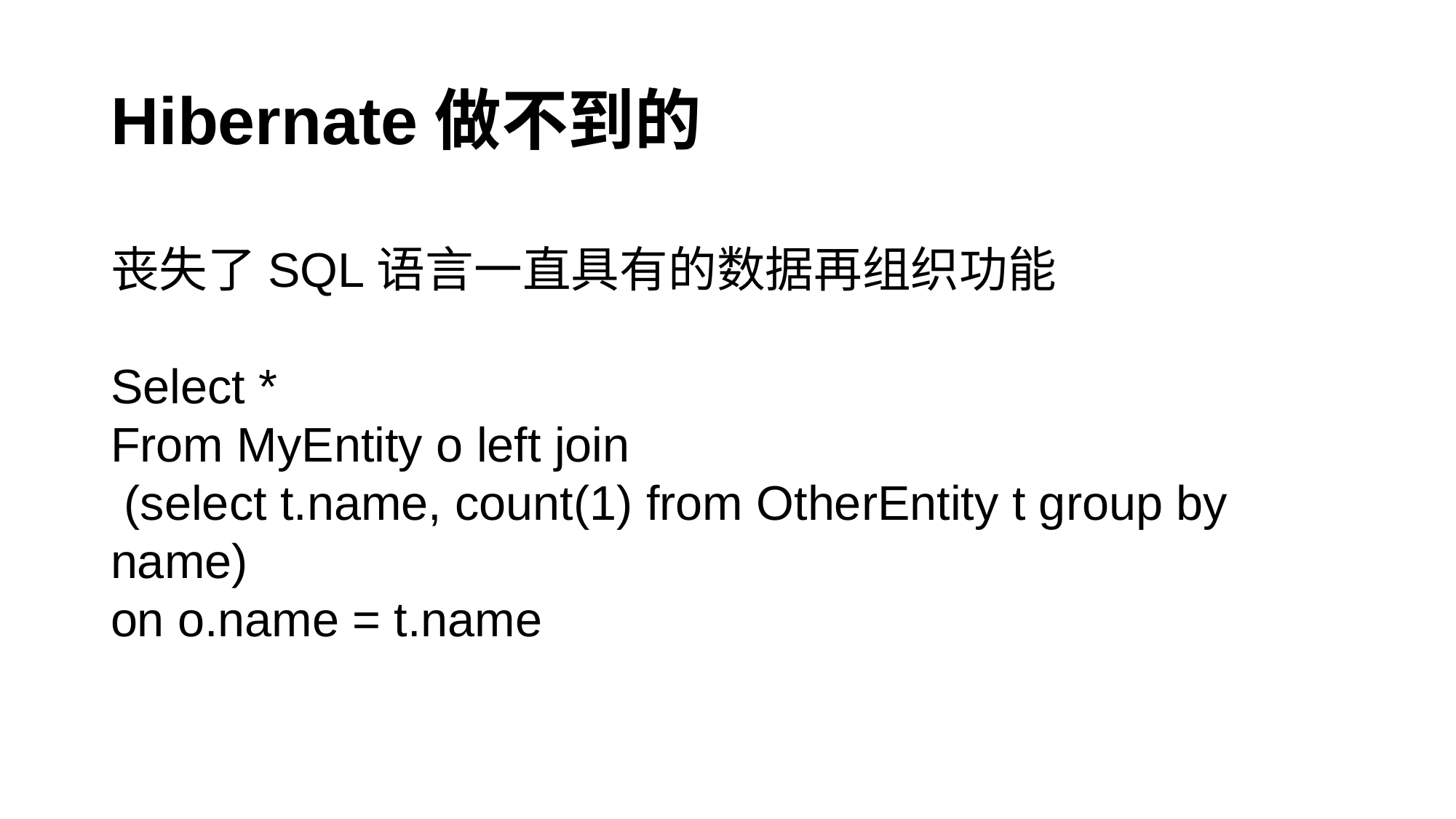

# Hibernate做不到的
丧失了SQL语言一直具有的数据再组织功能

Select *
From MyEntity o left join
 (select t.name, count(1) from OtherEntity t group by name)
on o.name = t.name